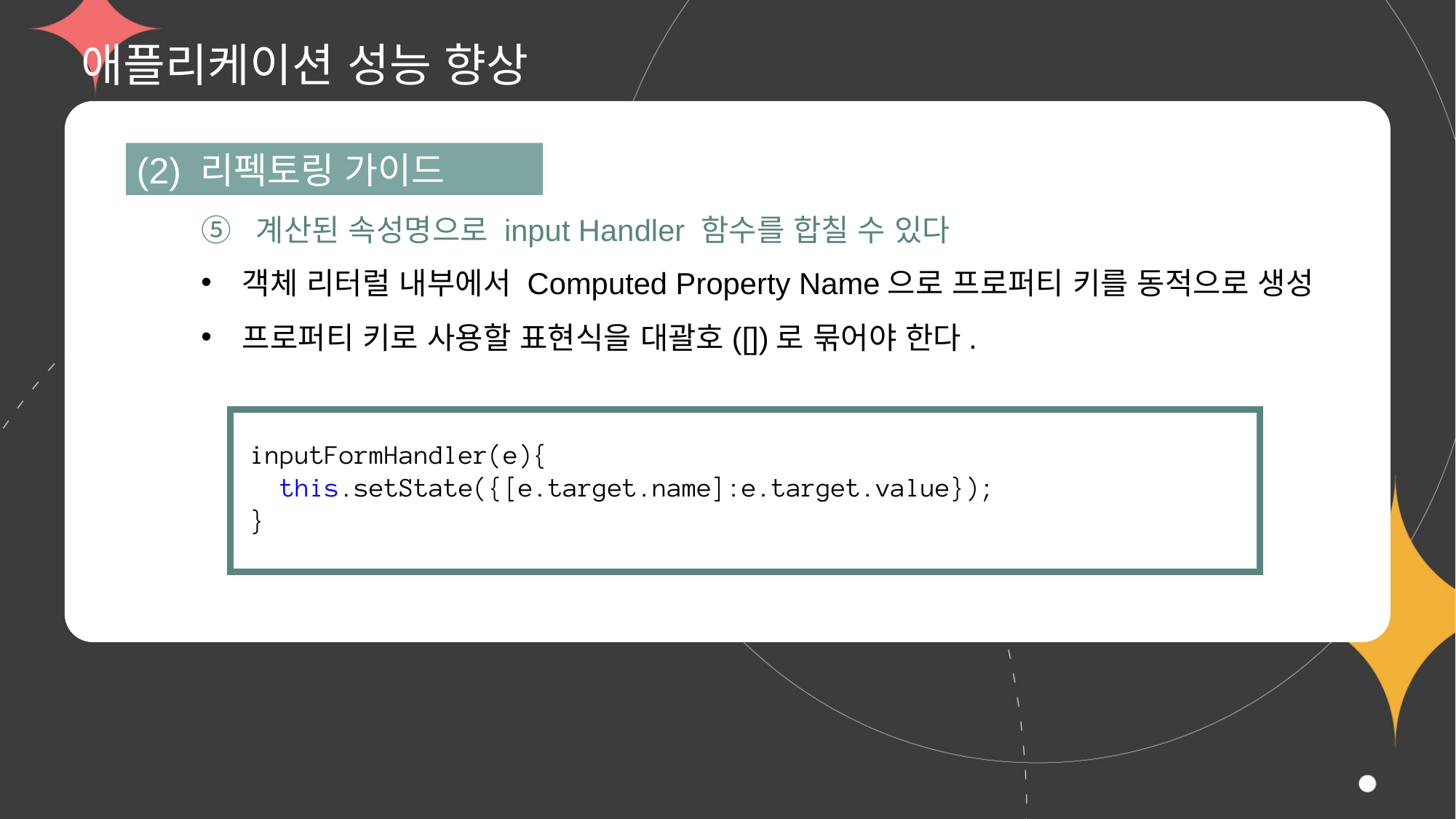

# 애플리케이션 성능 향상
(2) 리펙토링 가이드
⑤  계산된 속성명으로 input Handler 함수를 합칠 수 있다
객체 리터럴 내부에서 Computed Property Name으로 프로퍼티 키를 동적으로 생성
프로퍼티 키로 사용할 표현식을 대괄호([])로 묶어야 한다.

inputFormHandler(e){
  this.setState({[e.target.name]:e.target.value});
}